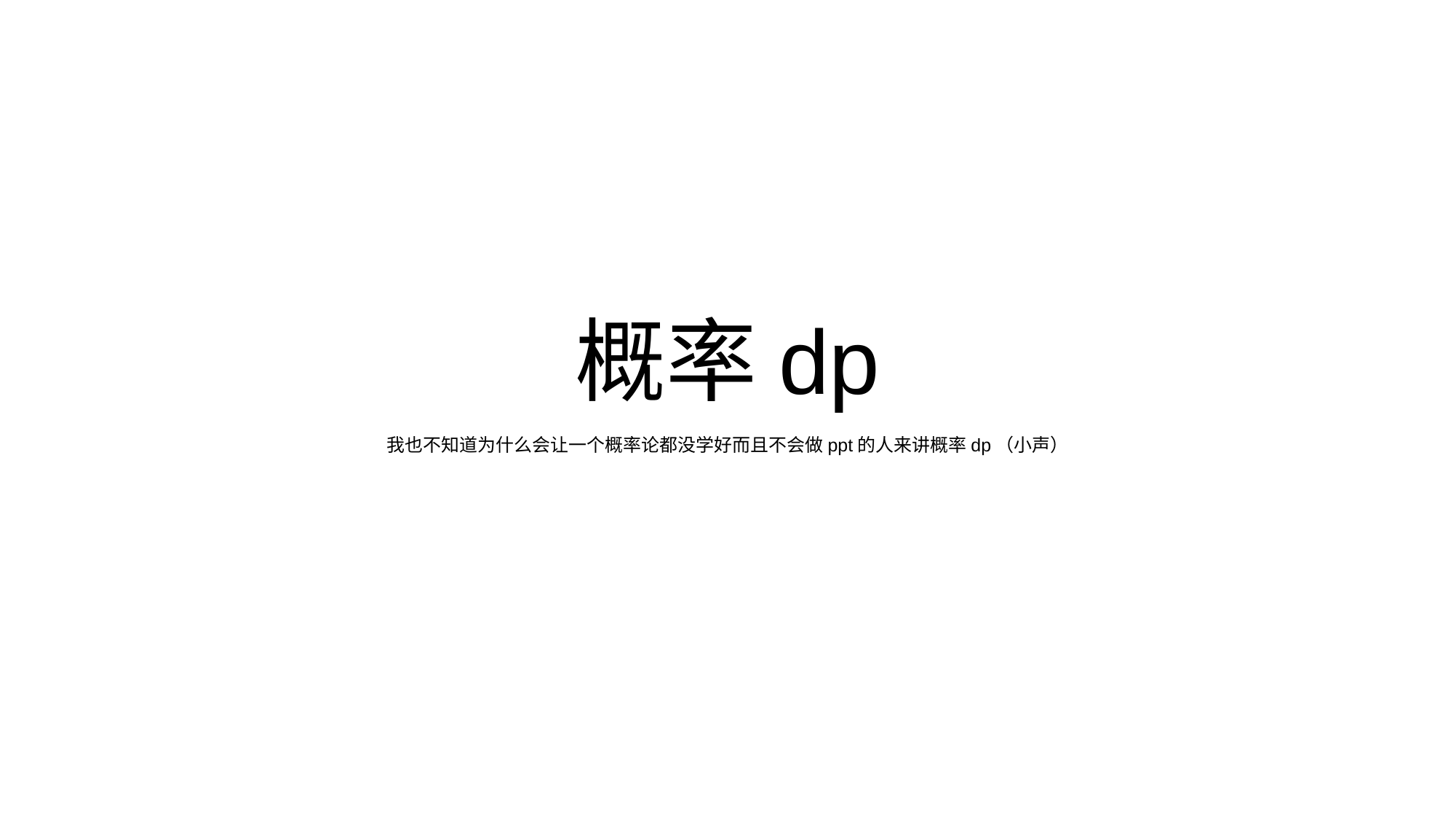

# 概率dp
我也不知道为什么会让一个概率论都没学好而且不会做ppt的人来讲概率dp（小声）